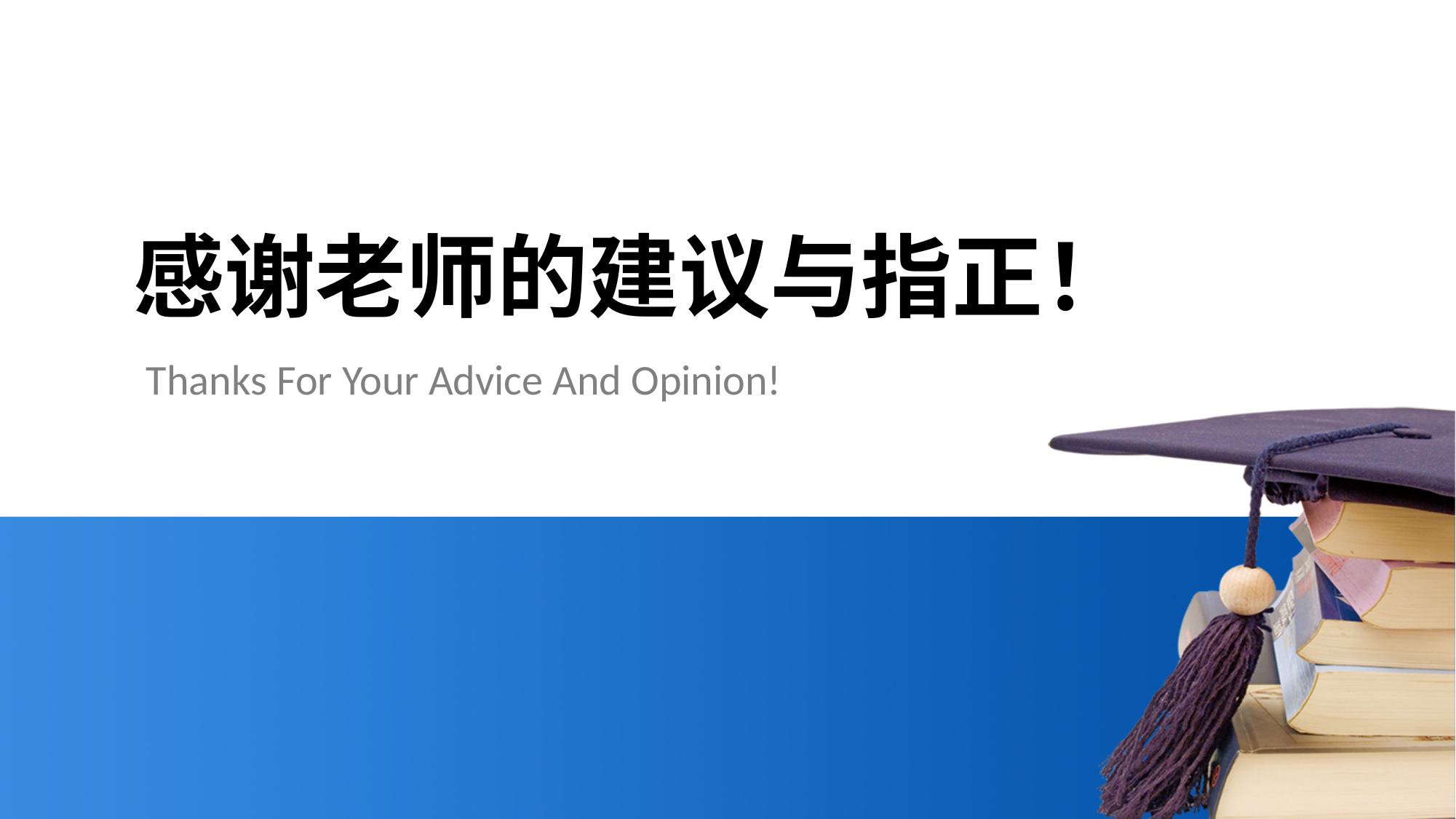

感谢老师的建议与指正！
Thanks For Your Advice And Opinion!